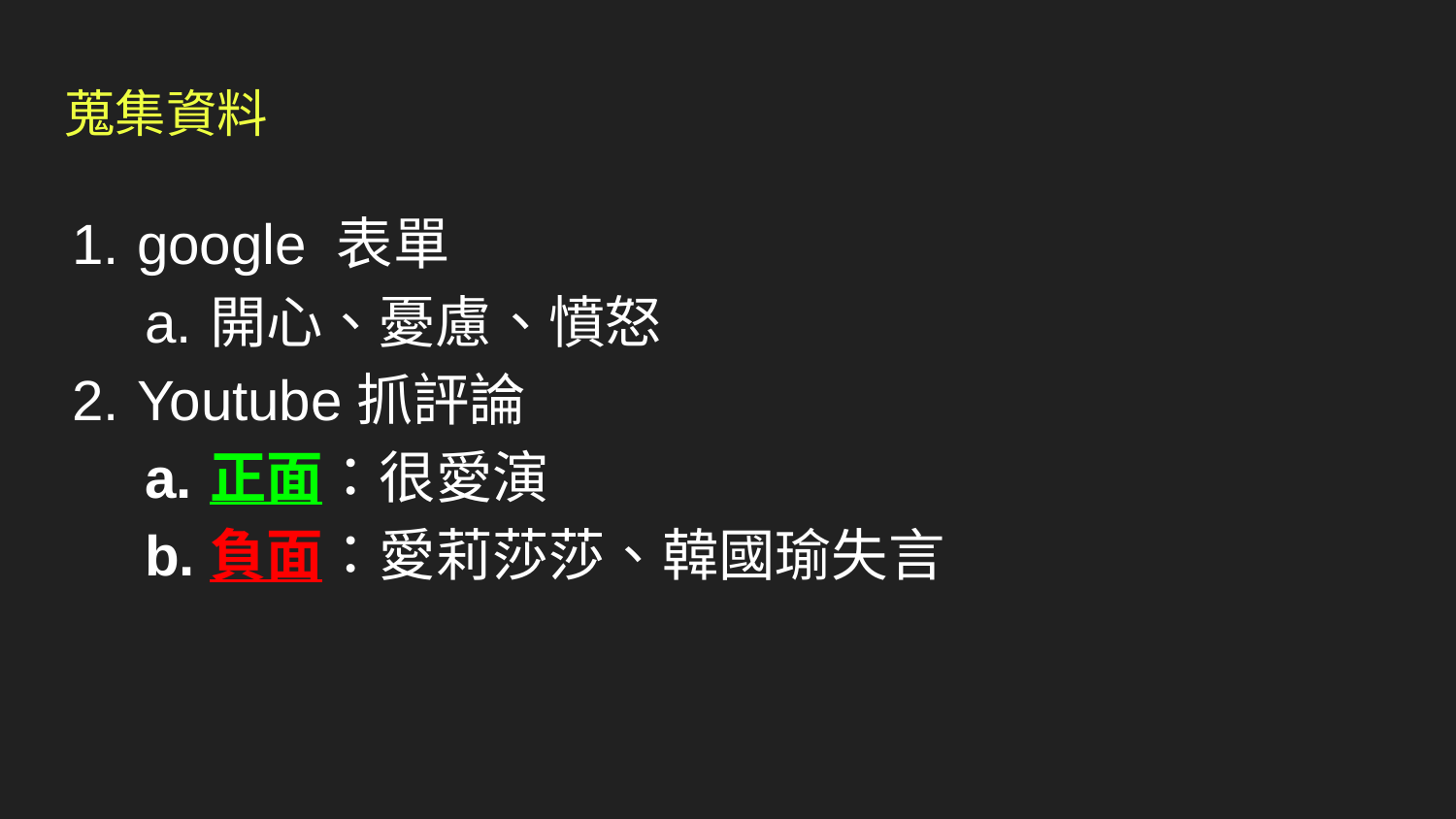

# 蒐集資料
google 表單
開心、憂慮、憤怒
Youtube抓評論
正面：很愛演
負面：愛莉莎莎、韓國瑜失言